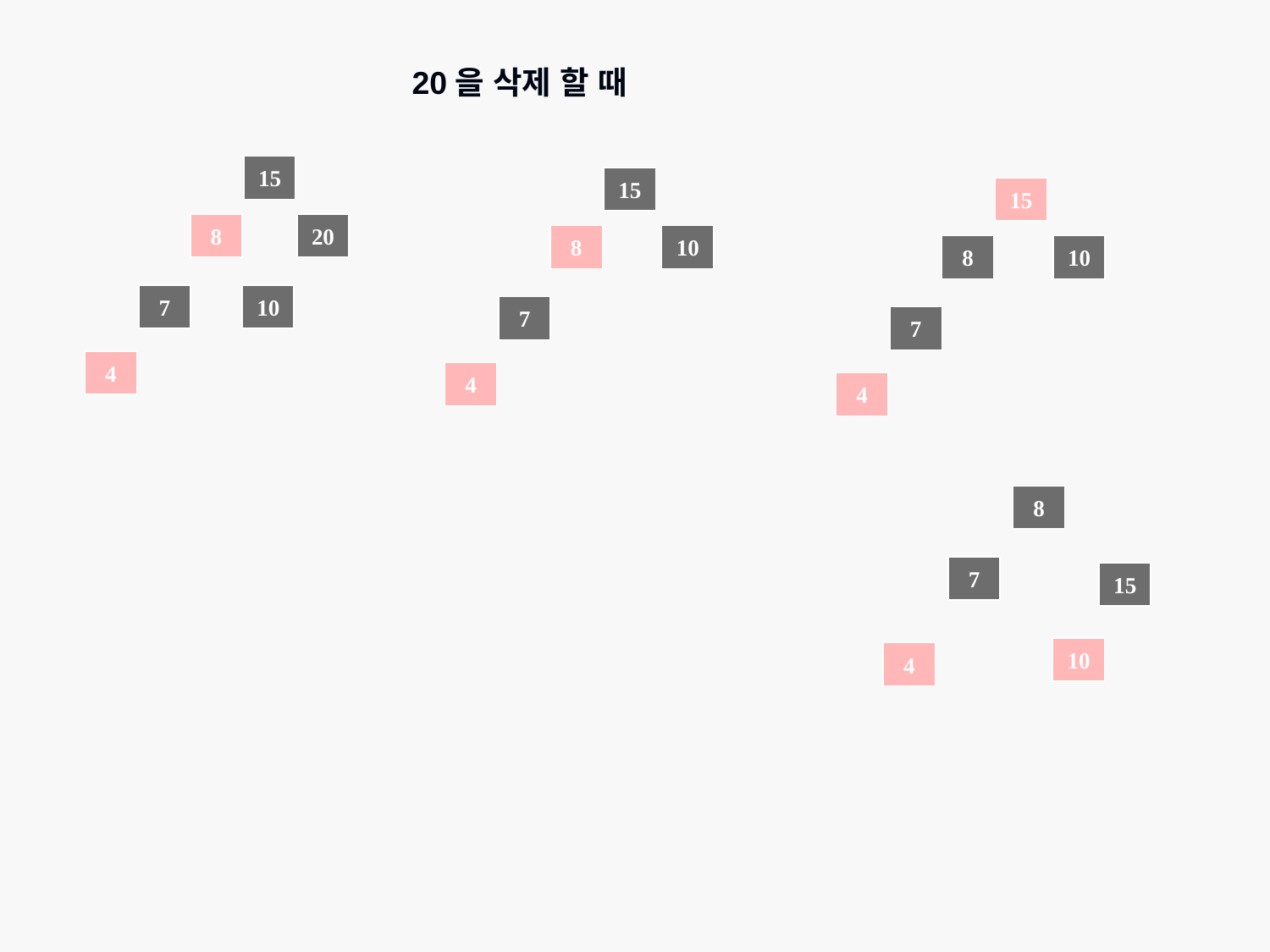

20을 삭제 할 때
15
15
15
8
20
8
10
8
10
7
10
7
7
4
4
4
8
7
15
10
4